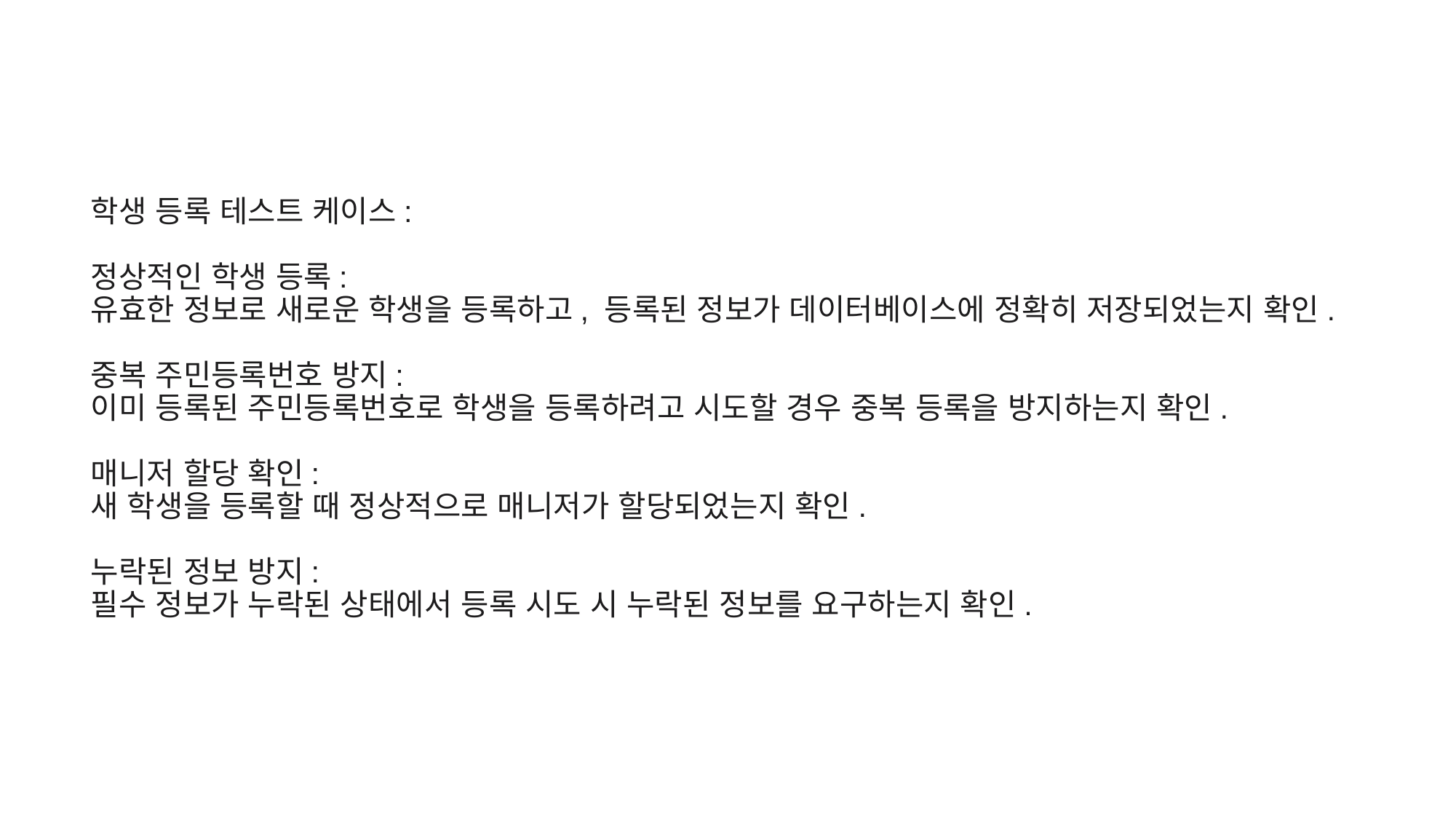

# 학생 등록 테스트 케이스: 정상적인 학생 등록: 유효한 정보로 새로운 학생을 등록하고, 등록된 정보가 데이터베이스에 정확히 저장되었는지 확인. 중복 주민등록번호 방지: 이미 등록된 주민등록번호로 학생을 등록하려고 시도할 경우 중복 등록을 방지하는지 확인. 매니저 할당 확인: 새 학생을 등록할 때 정상적으로 매니저가 할당되었는지 확인. 누락된 정보 방지: 필수 정보가 누락된 상태에서 등록 시도 시 누락된 정보를 요구하는지 확인.